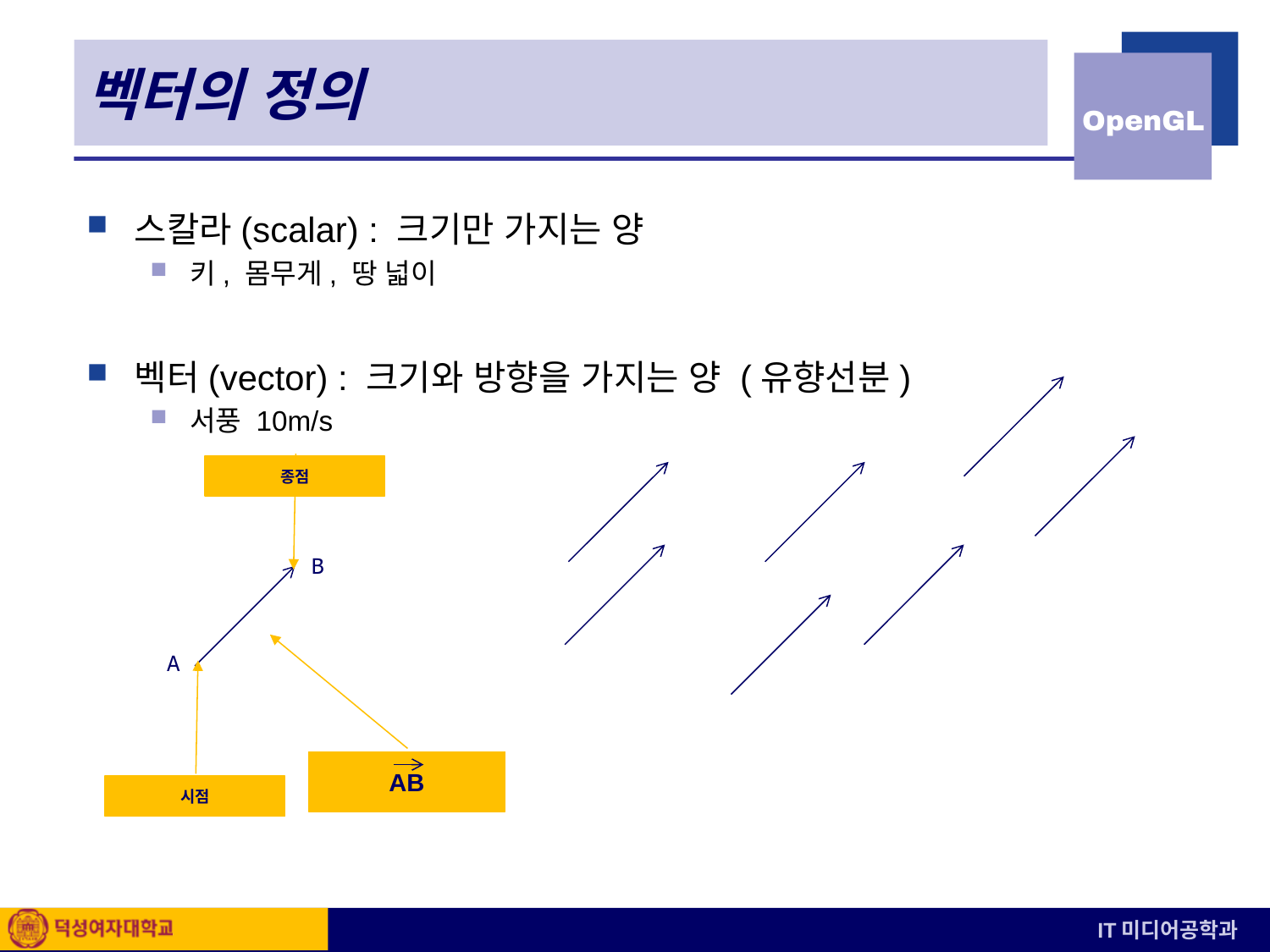

# 벡터의 정의
스칼라(scalar) : 크기만 가지는 양
키, 몸무게, 땅 넓이

벡터(vector) : 크기와 방향을 가지는 양 (유향선분)
서풍 10m/s

종점
B
A
AB
시점